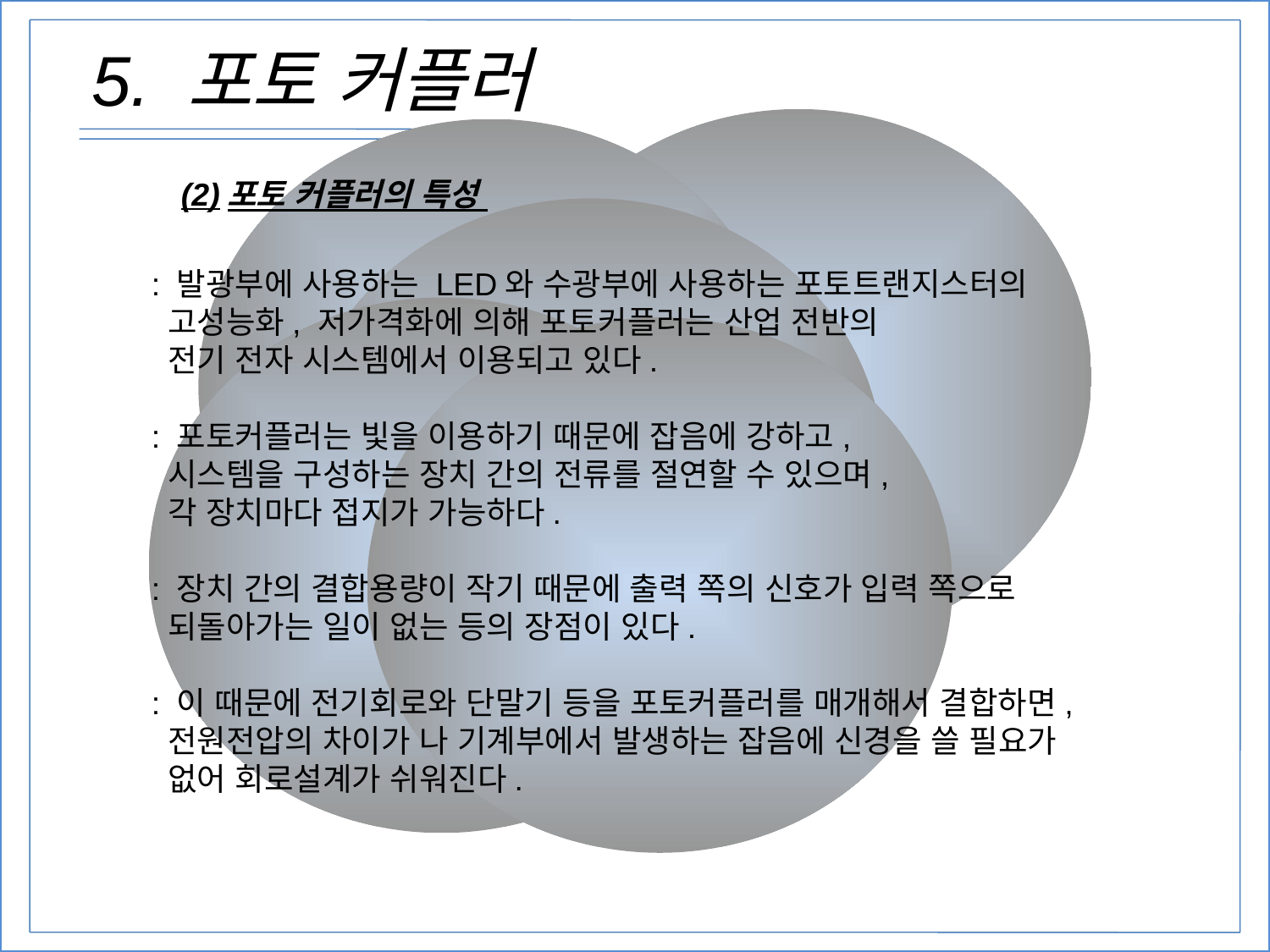

5. 포토 커플러
# \

(2)포토 커플러의 특성

: 발광부에 사용하는 LED와 수광부에 사용하는 포토트랜지스터의
 고성능화, 저가격화에 의해 포토커플러는 산업 전반의
 전기 전자 시스템에서 이용되고 있다.

: 포토커플러는 빛을 이용하기 때문에 잡음에 강하고,
 시스템을 구성하는 장치 간의 전류를 절연할 수 있으며,
 각 장치마다 접지가 가능하다.

: 장치 간의 결합용량이 작기 때문에 출력 쪽의 신호가 입력 쪽으로
 되돌아가는 일이 없는 등의 장점이 있다.

: 이 때문에 전기회로와 단말기 등을 포토커플러를 매개해서 결합하면,
 전원전압의 차이가 나 기계부에서 발생하는 잡음에 신경을 쓸 필요가
 없어 회로설계가 쉬워진다.

16